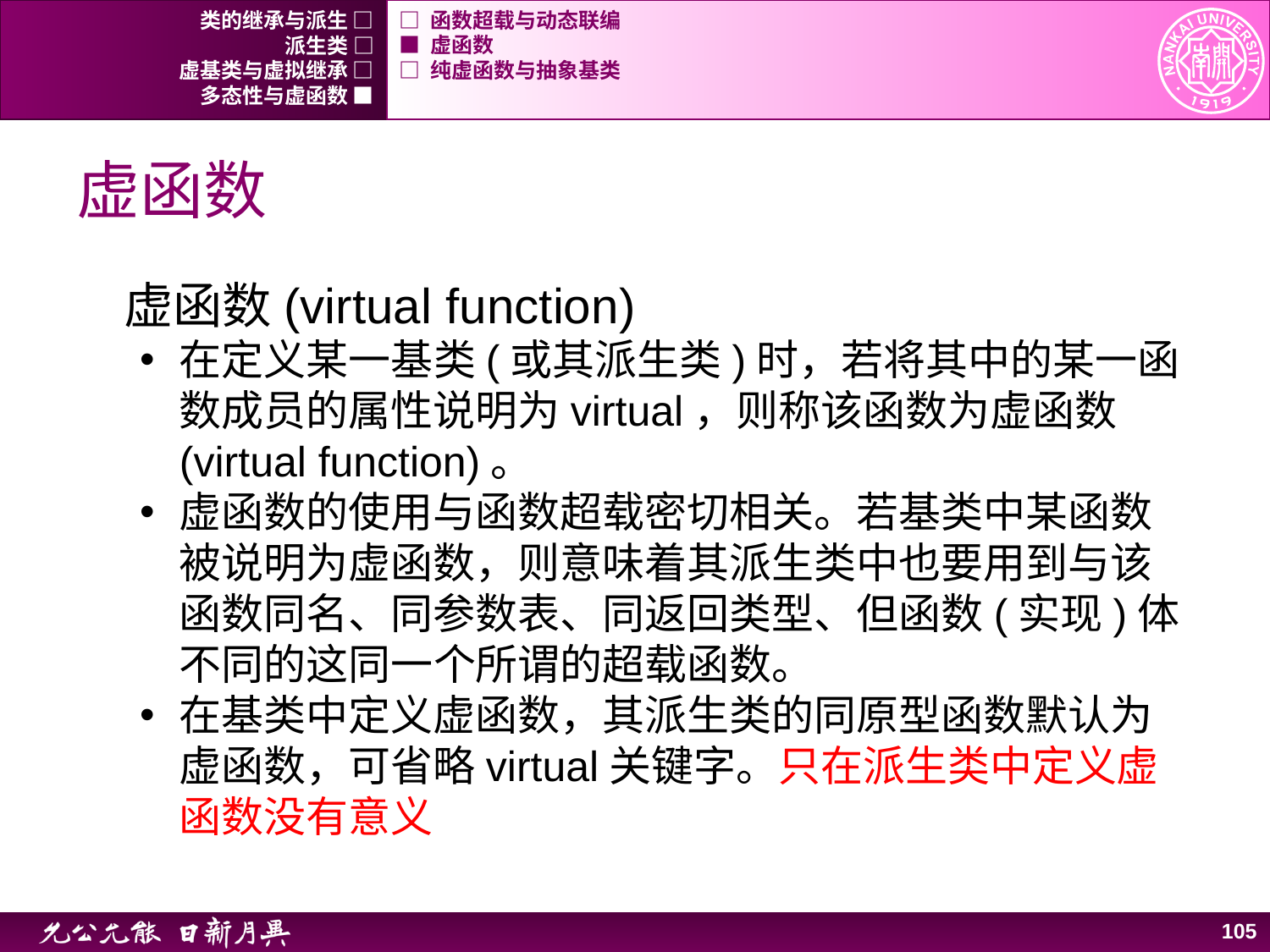

类的继承与派生 □
□ 函数超载与动态联编
派生类 □
■ 虚函数
虚基类与虚拟继承 □
□ 纯虚函数与抽象基类
多态性与虚函数 ■

# 虚函数
虚函数(virtual function)
在定义某一基类(或其派生类)时，若将其中的某一函数成员的属性说明为virtual，则称该函数为虚函数(virtual function)。
虚函数的使用与函数超载密切相关。若基类中某函数被说明为虚函数，则意味着其派生类中也要用到与该函数同名、同参数表、同返回类型、但函数(实现)体不同的这同一个所谓的超载函数。
在基类中定义虚函数，其派生类的同原型函数默认为虚函数，可省略virtual关键字。只在派生类中定义虚函数没有意义
105